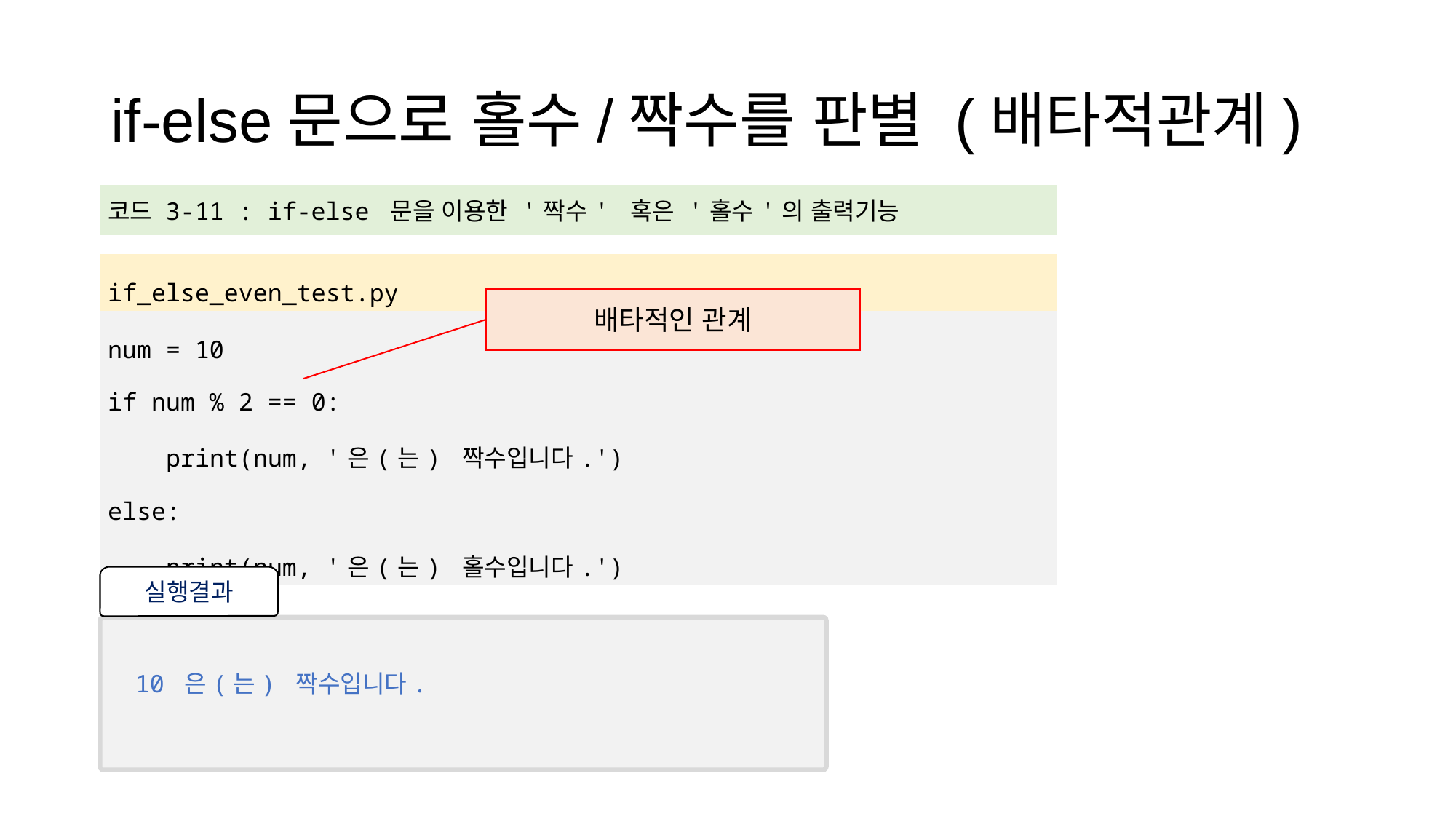

# if-else문으로 홀수/짝수를 판별 (배타적관계)
| 코드 3-11 : if-else 문을 이용한 '짝수' 혹은 '홀수'의 출력기능 |
| --- |
|  |
| if\_else\_even\_test.py |
| num = 10 if num % 2 == 0: print(num, '은(는) 짝수입니다.') else: print(num, '은(는) 홀수입니다.') |
배타적인 관계

실행결과

10 은(는) 짝수입니다.